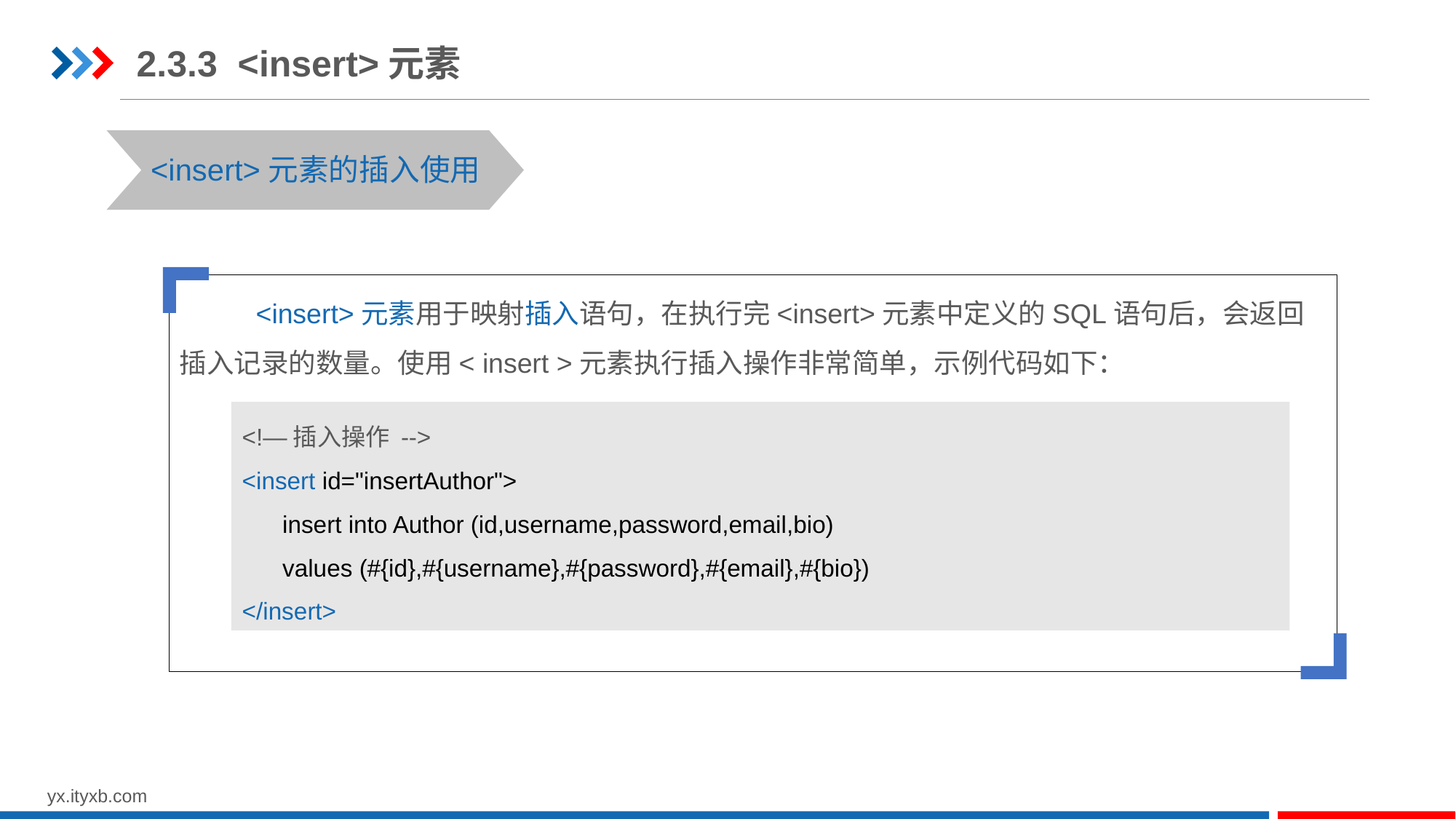

2.3.3  <insert>元素

<insert>元素的插入使用

          <insert>元素用于映射插入语句，在执行完<insert>元素中定义的SQL语句后，会返回插入记录的数量。使用< insert >元素执行插入操作非常简单，示例代码如下：
<!—插入操作 -->
<insert id="insertAuthor">
      insert into Author (id,username,password,email,bio)
      values (#{id},#{username},#{password},#{email},#{bio})
</insert>